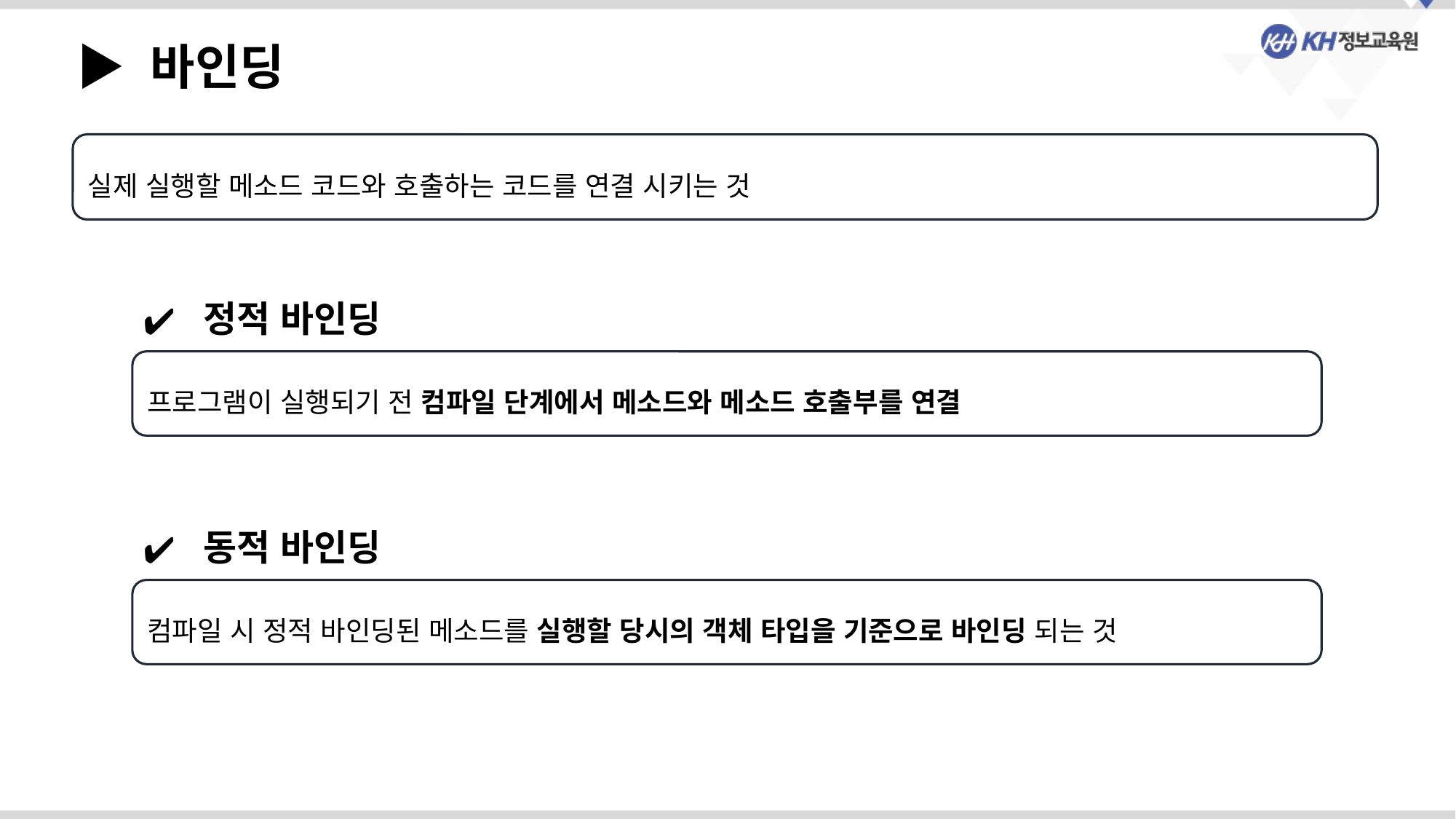

▶ 바인딩
실제 실행할 메소드 코드와 호출하는 코드를 연결 시키는 것
 정적 바인딩
프로그램이 실행되기 전 컴파일 단계에서 메소드와 메소드 호출부를 연결
 동적 바인딩
컴파일 시 정적 바인딩된 메소드를 실행할 당시의 객체 타입을 기준으로 바인딩 되는 것